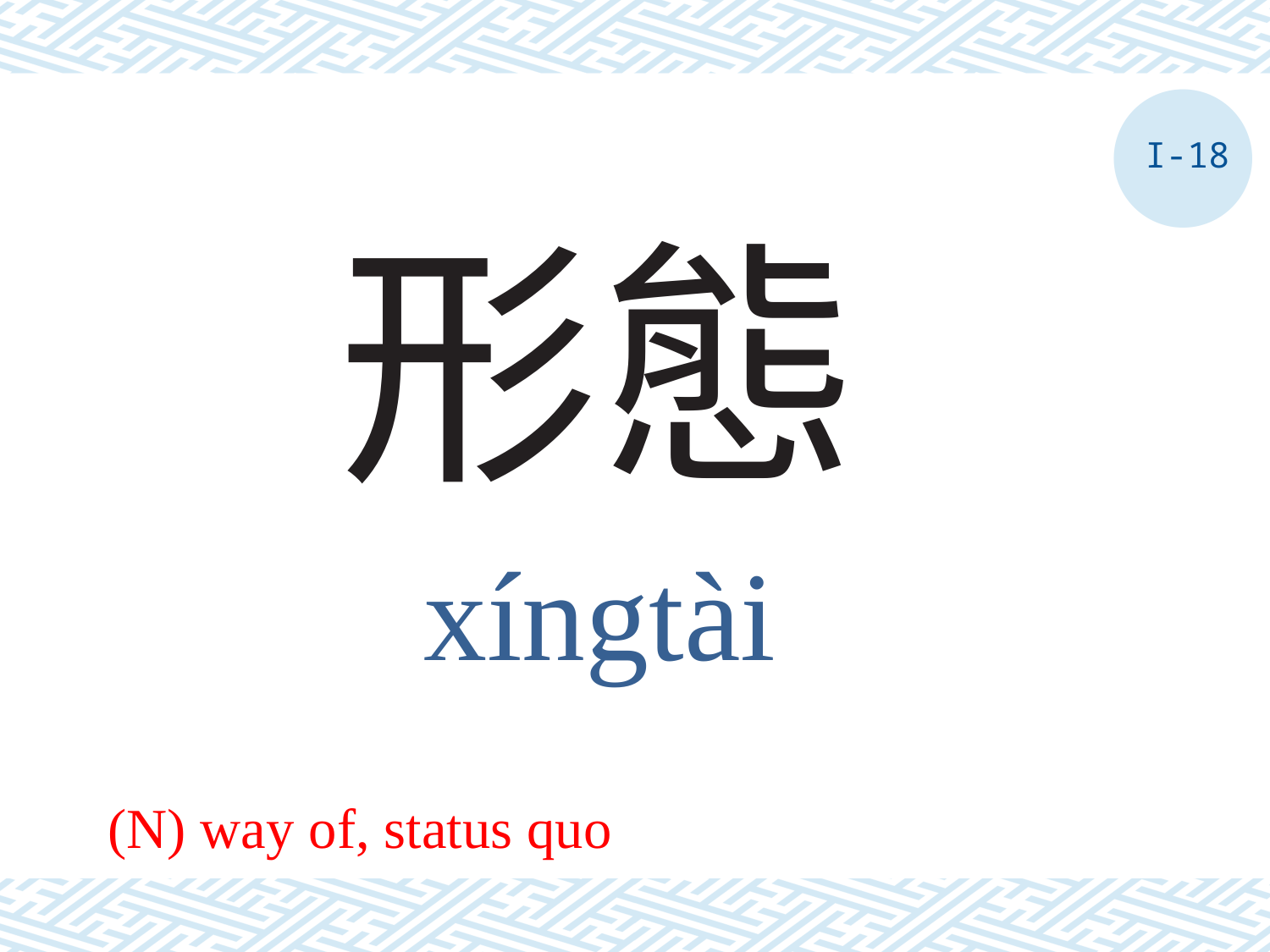

I-18

# 形態
xíngtài
(N) way of, status quo